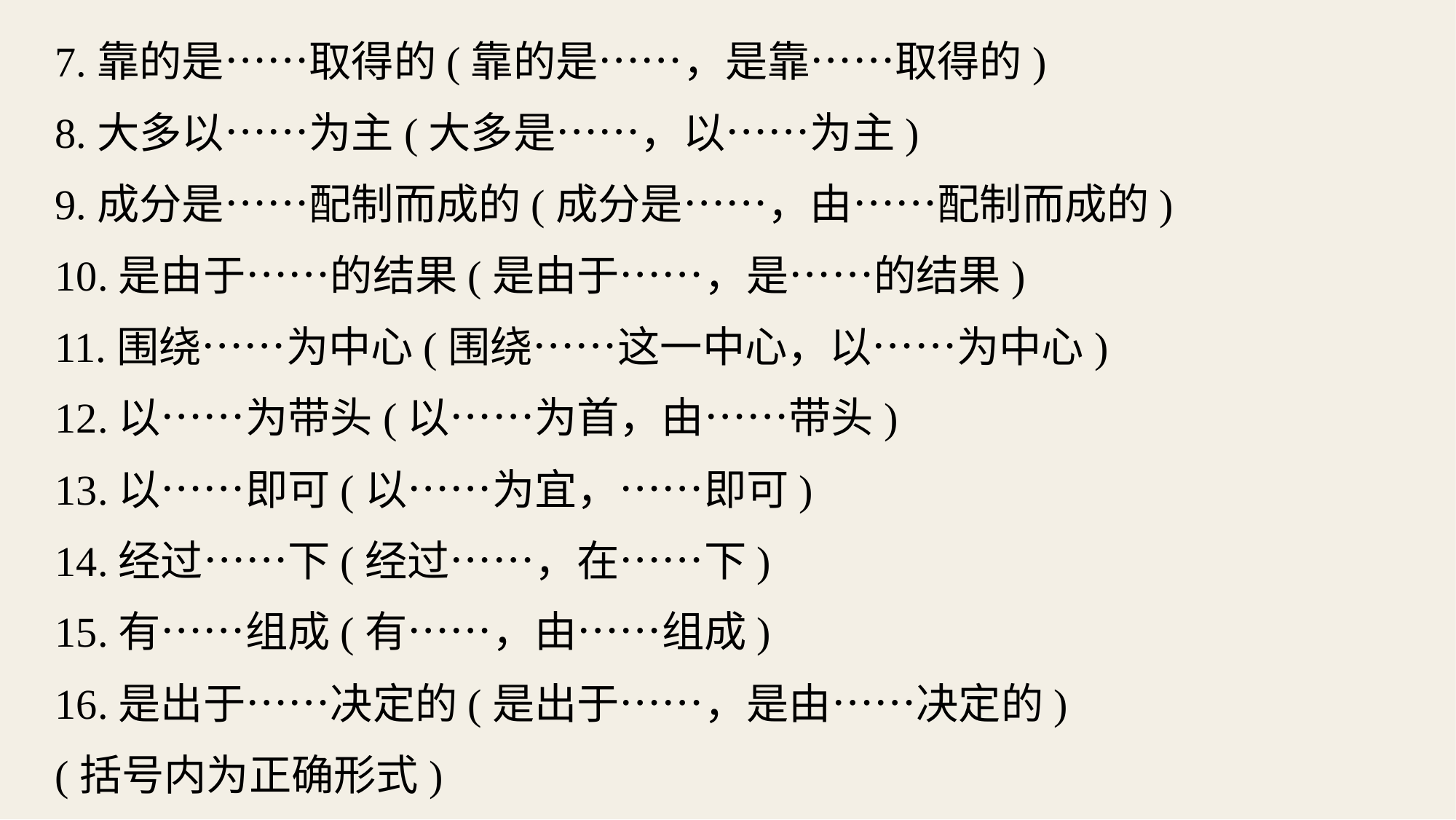

7.靠的是……取得的(靠的是……，是靠……取得的)
8.大多以……为主(大多是……，以……为主)
9.成分是……配制而成的(成分是……，由……配制而成的)
10.是由于……的结果(是由于……，是……的结果)
11.围绕……为中心(围绕……这一中心，以……为中心)
12.以……为带头(以……为首，由……带头)
13.以……即可(以……为宜，……即可)
14.经过……下(经过……，在……下)
15.有……组成(有……，由……组成)
16.是出于……决定的(是出于……，是由……决定的)
(括号内为正确形式)